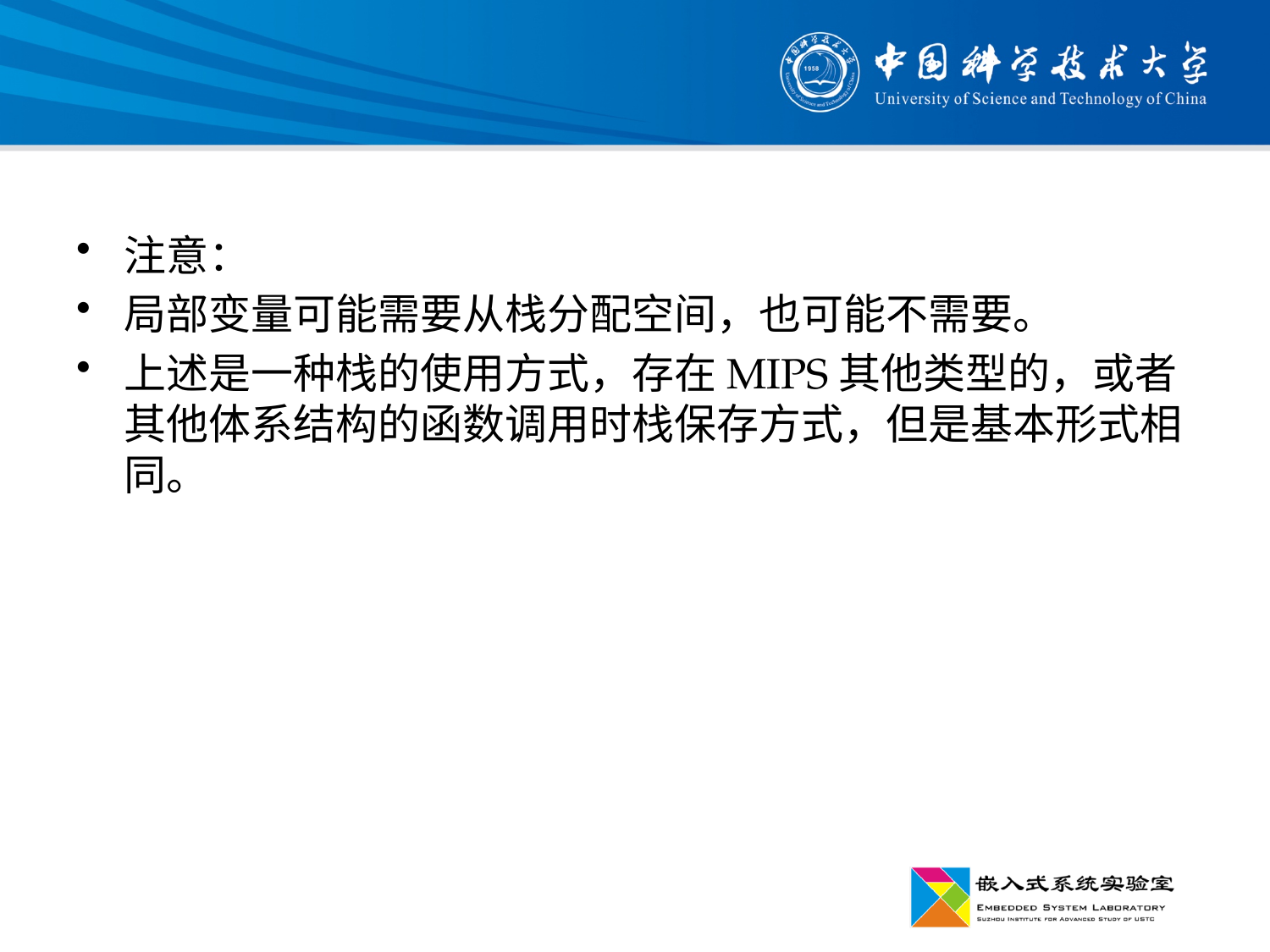

#
注意：
局部变量可能需要从栈分配空间，也可能不需要。
上述是一种栈的使用方式，存在MIPS其他类型的，或者其他体系结构的函数调用时栈保存方式，但是基本形式相同。